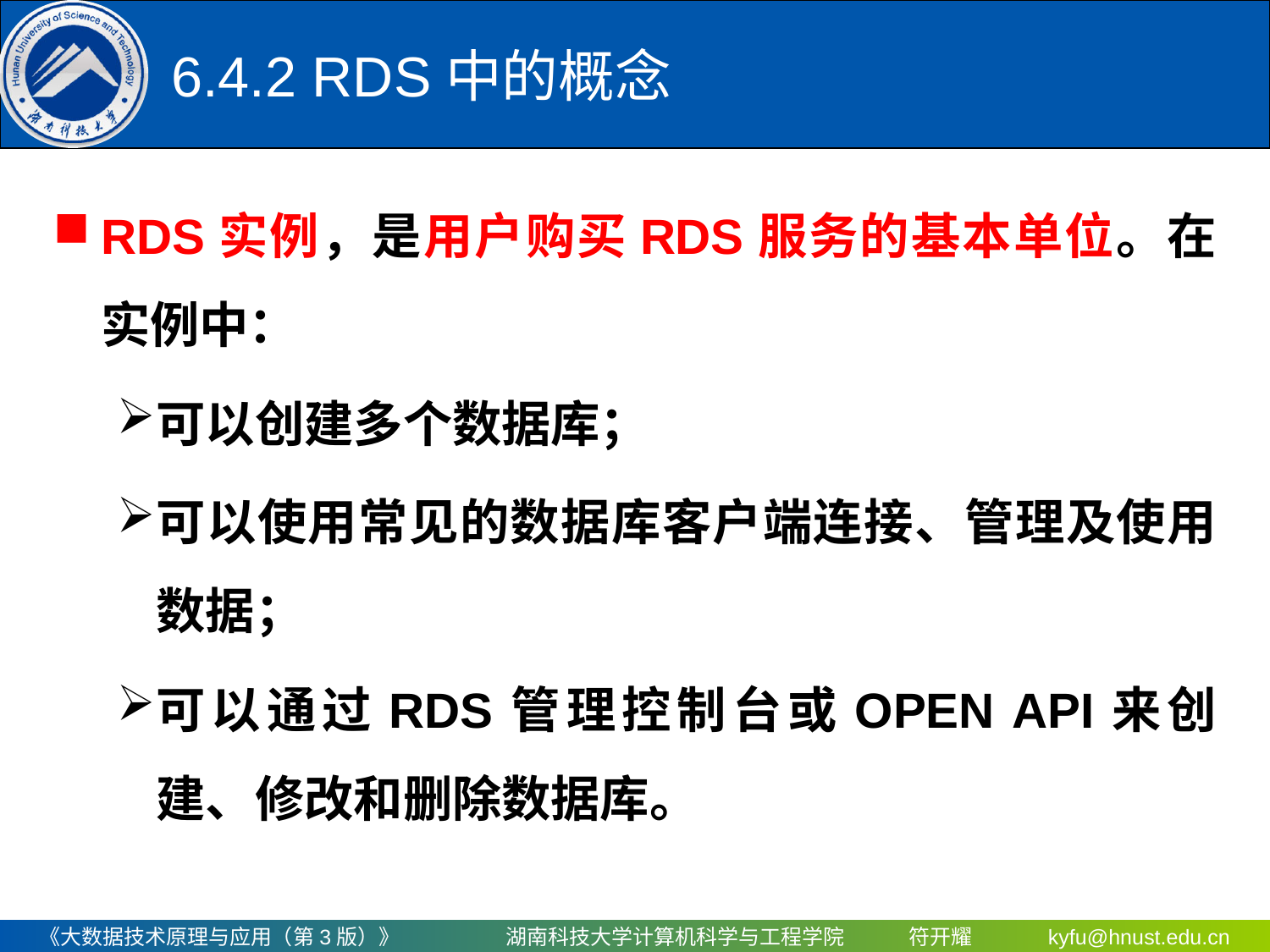

6.4.2 RDS中的概念
RDS实例，是用户购买RDS服务的基本单位。在实例中：
可以创建多个数据库；
可以使用常见的数据库客户端连接、管理及使用数据；
可以通过RDS管理控制台或OPEN API来创建、修改和删除数据库。